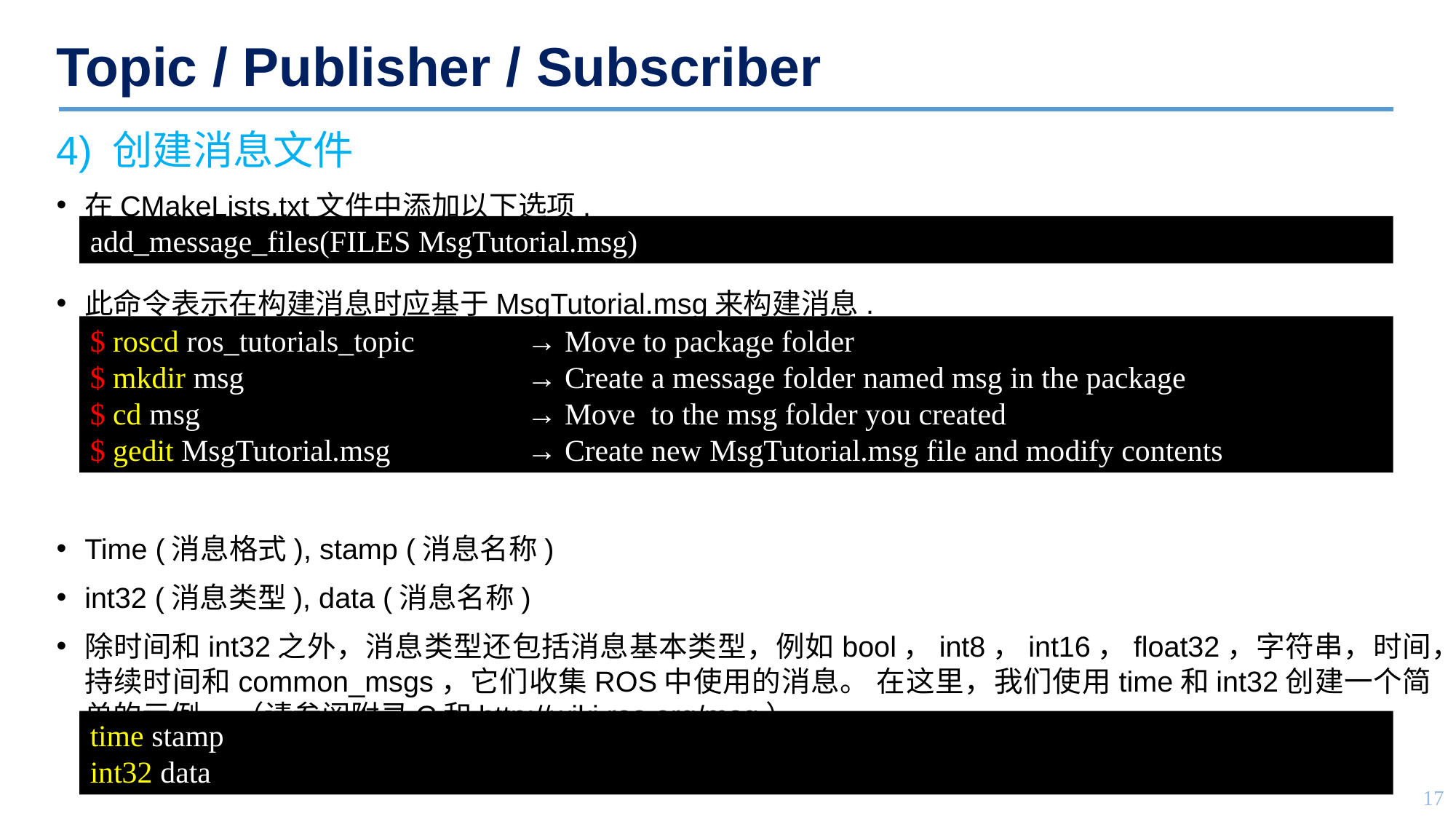

# Topic / Publisher / Subscriber
4) 创建消息文件
在CMakeLists.txt文件中添加以下选项.

此命令表示在构建消息时应基于MsgTutorial.msg来构建消息.

Time (消息格式), stamp (消息名称)
int32 (消息类型), data (消息名称)
除时间和int32之外，消息类型还包括消息基本类型，例如bool，int8，int16，float32，字符串，时间，持续时间和common_msgs，它们收集ROS中使用的消息。 在这里，我们使用time和int32创建一个简单的示例。 （请参阅附录C和http://wiki.ros.org/msg）
add_message_files(FILES MsgTutorial.msg)
$ roscd ros_tutorials_topic		→ Move to package folder
$ mkdir msg 			→ Create a message folder named msg in the package
$ cd msg 			→ Move  to the msg folder you created
$ gedit MsgTutorial.msg 		→ Create new MsgTutorial.msg file and modify contents
time stamp
int32 data
17